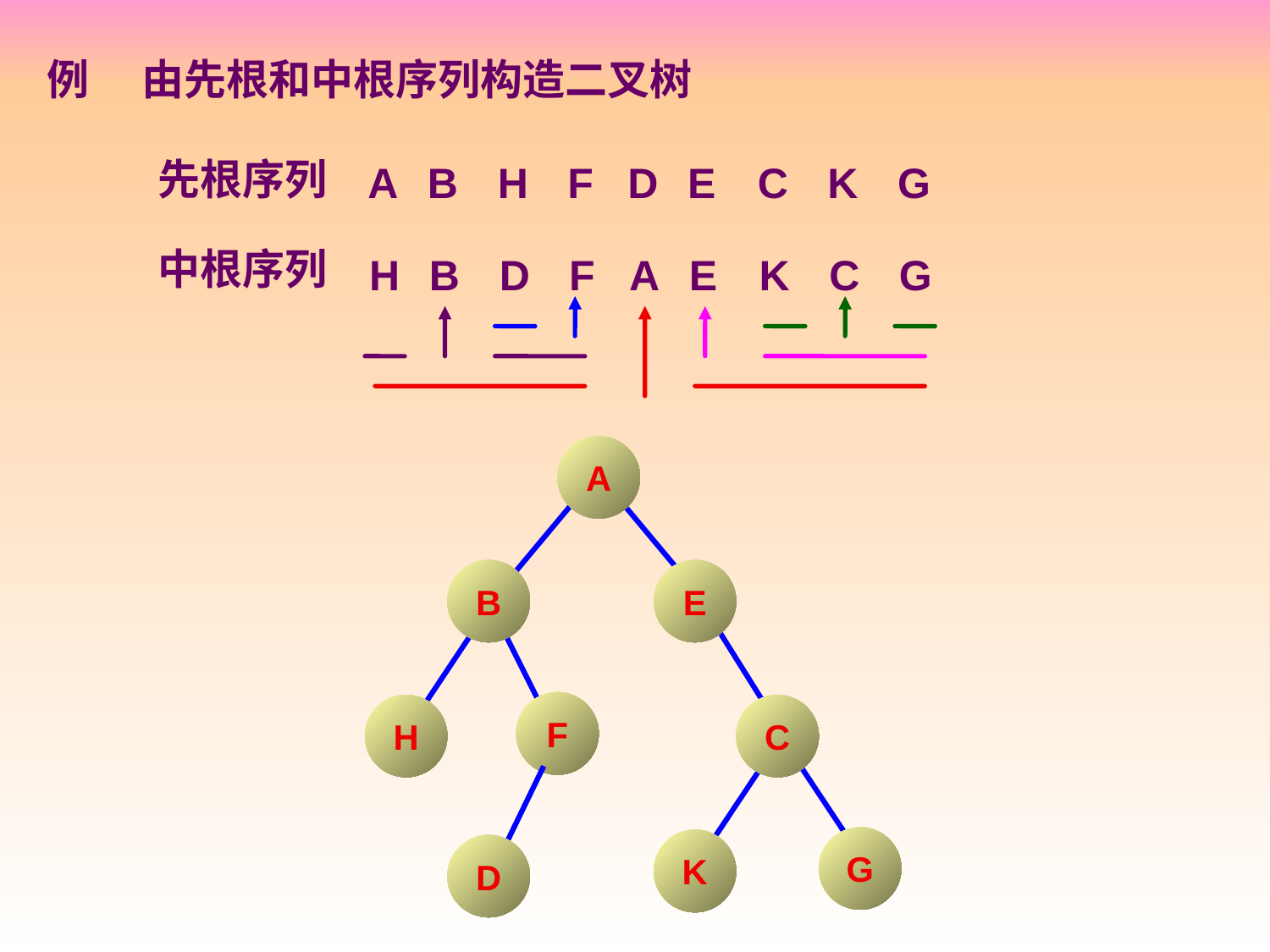

例　 由先根和中根序列构造二叉树
先根序列
A
B
H
F
D
E
C
K
G
中根序列
H
B
D
F
A
E
K
C
G

A

E

B

C

H

F

G

K

D